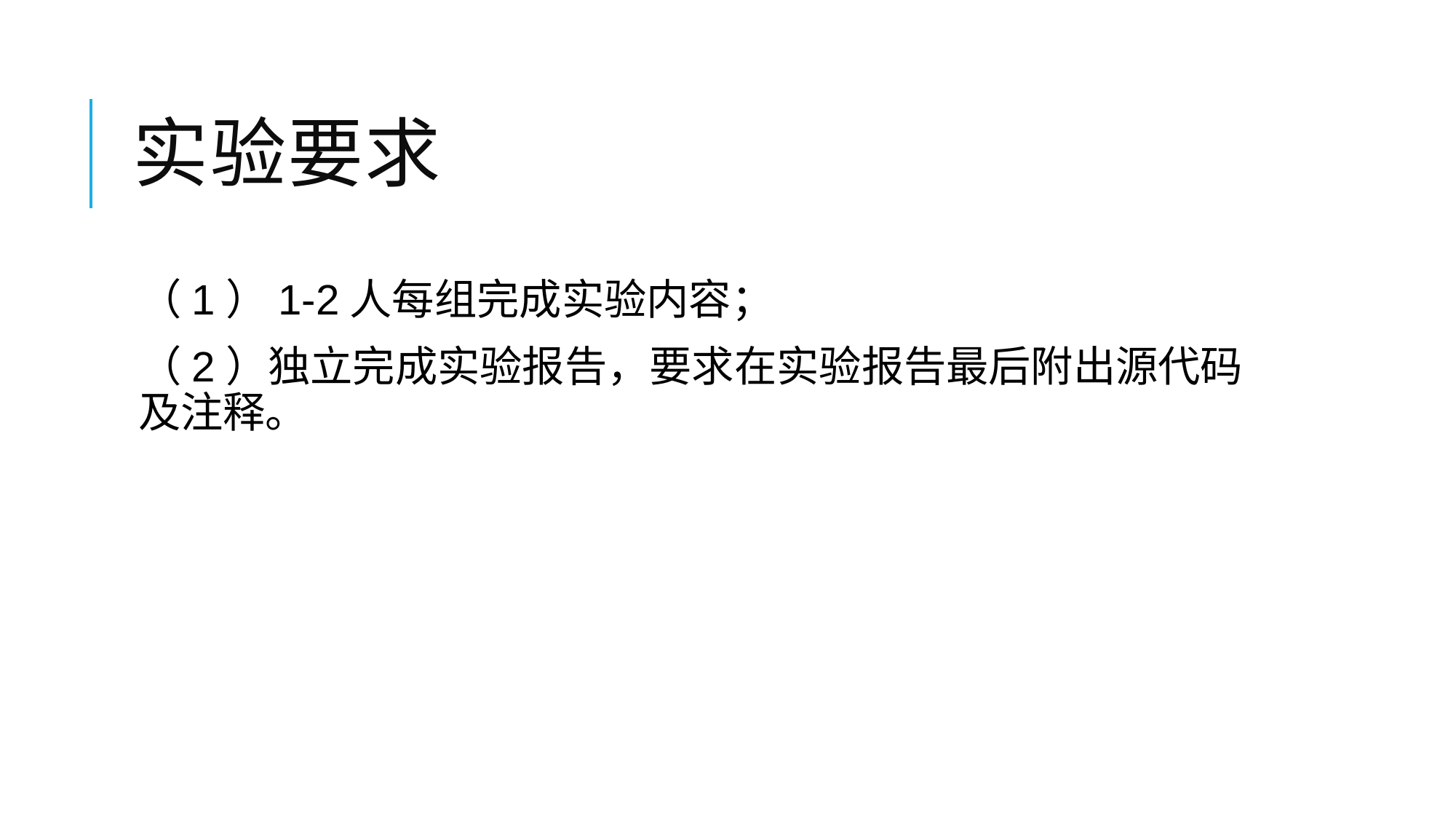

# 实验要求
（1）1-2人每组完成实验内容；
（2）独立完成实验报告，要求在实验报告最后附出源代码及注释。